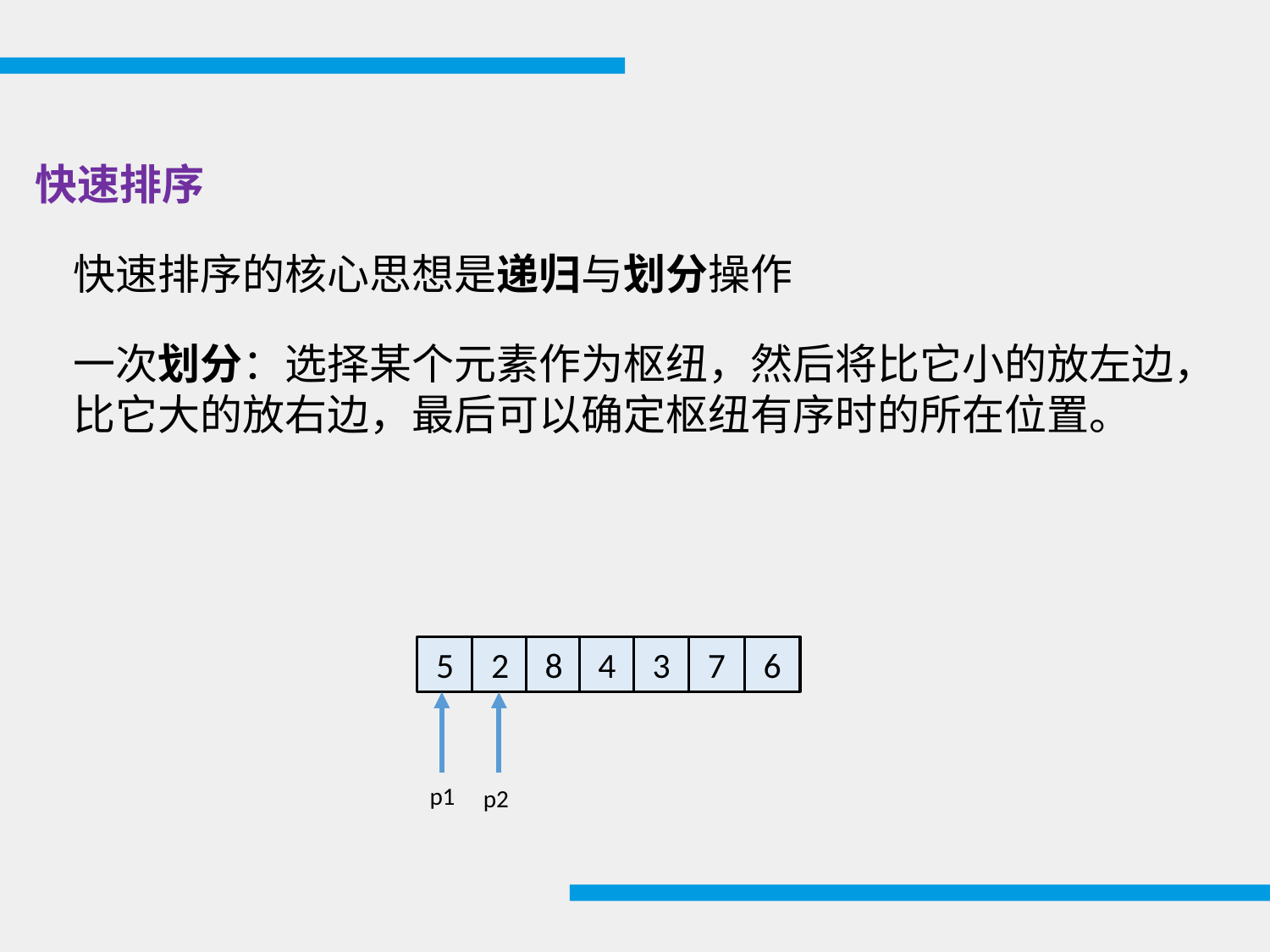

快速排序
快速排序的核心思想是递归与划分操作
一次划分：选择某个元素作为枢纽，然后将比它小的放左边，比它大的放右边，最后可以确定枢纽有序时的所在位置。
5
2
8
4
3
7
6
p1
p2